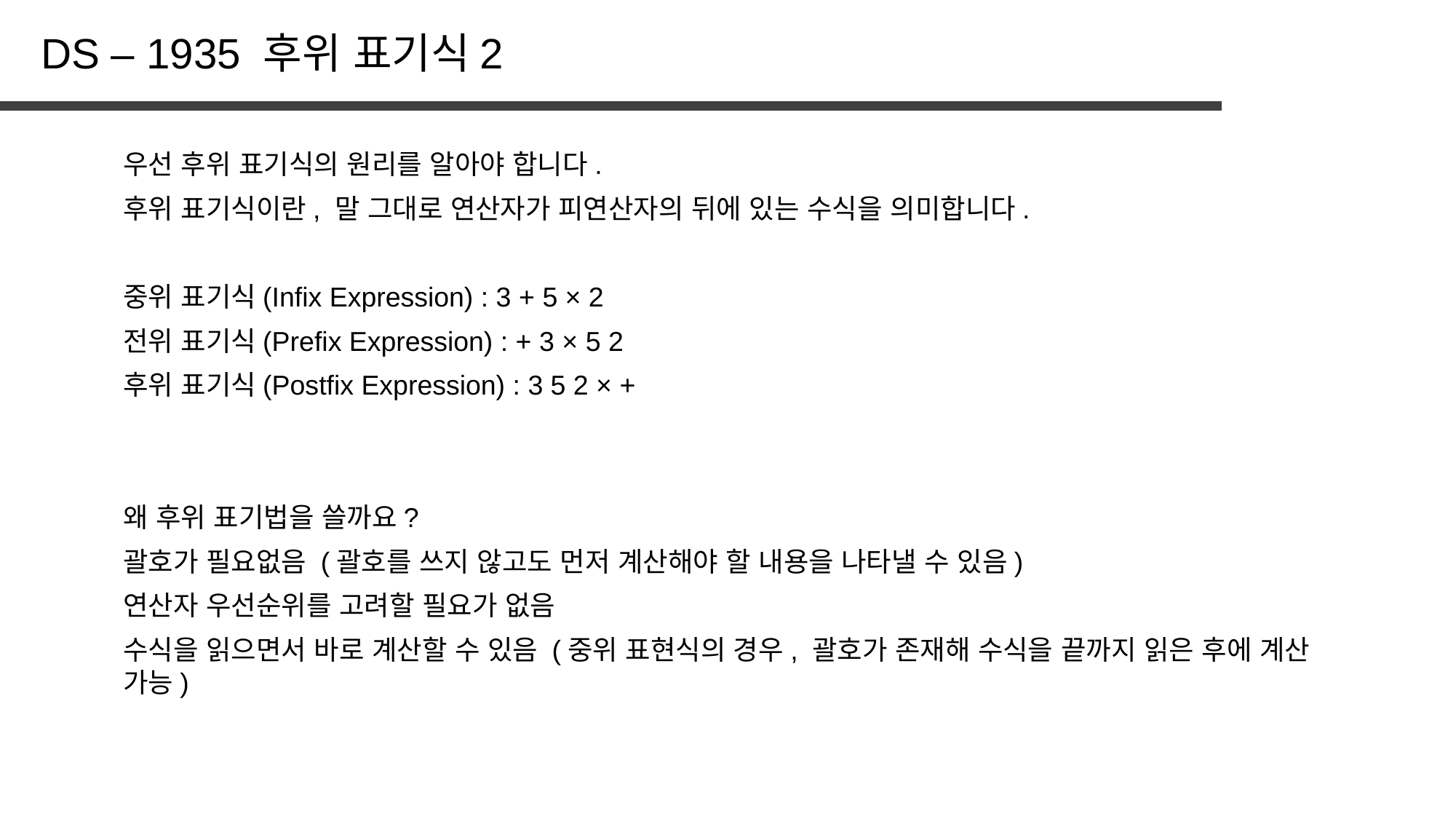

DS – 1935 후위 표기식2
우선 후위 표기식의 원리를 알아야 합니다.
후위 표기식이란, 말 그대로 연산자가 피연산자의 뒤에 있는 수식을 의미합니다.
중위 표기식(Infix Expression) : 3 + 5 × 2
전위 표기식(Prefix Expression) : + 3 × 5 2
후위 표기식(Postfix Expression) : 3 5 2 × +
왜 후위 표기법을 쓸까요?
괄호가 필요없음 (괄호를 쓰지 않고도 먼저 계산해야 할 내용을 나타낼 수 있음)
연산자 우선순위를 고려할 필요가 없음
수식을 읽으면서 바로 계산할 수 있음 (중위 표현식의 경우, 괄호가 존재해 수식을 끝까지 읽은 후에 계산 가능)